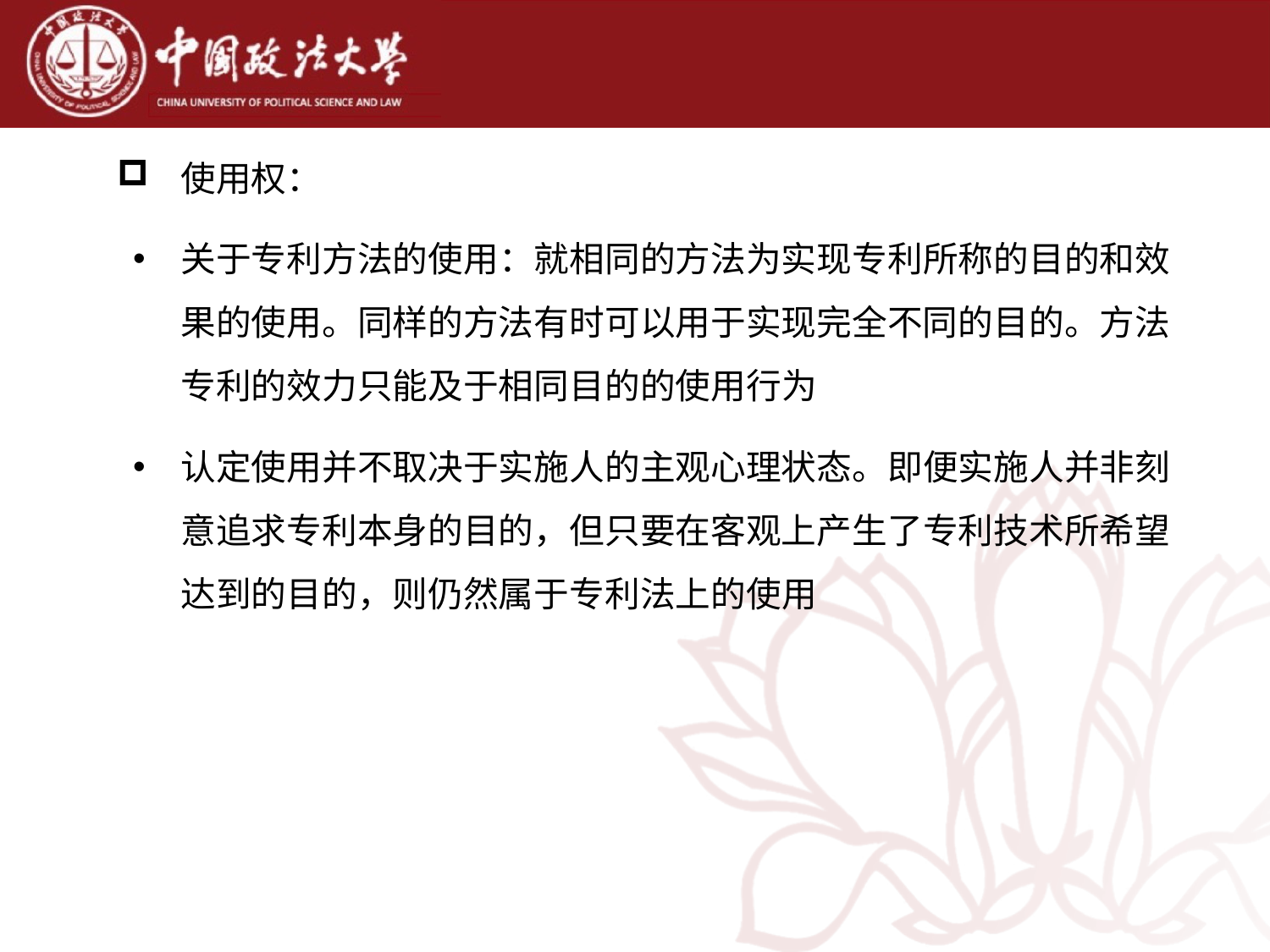

使用权：
关于专利方法的使用：就相同的方法为实现专利所称的目的和效果的使用。同样的方法有时可以用于实现完全不同的目的。方法专利的效力只能及于相同目的的使用行为
认定使用并不取决于实施人的主观心理状态。即便实施人并非刻意追求专利本身的目的，但只要在客观上产生了专利技术所希望达到的目的，则仍然属于专利法上的使用